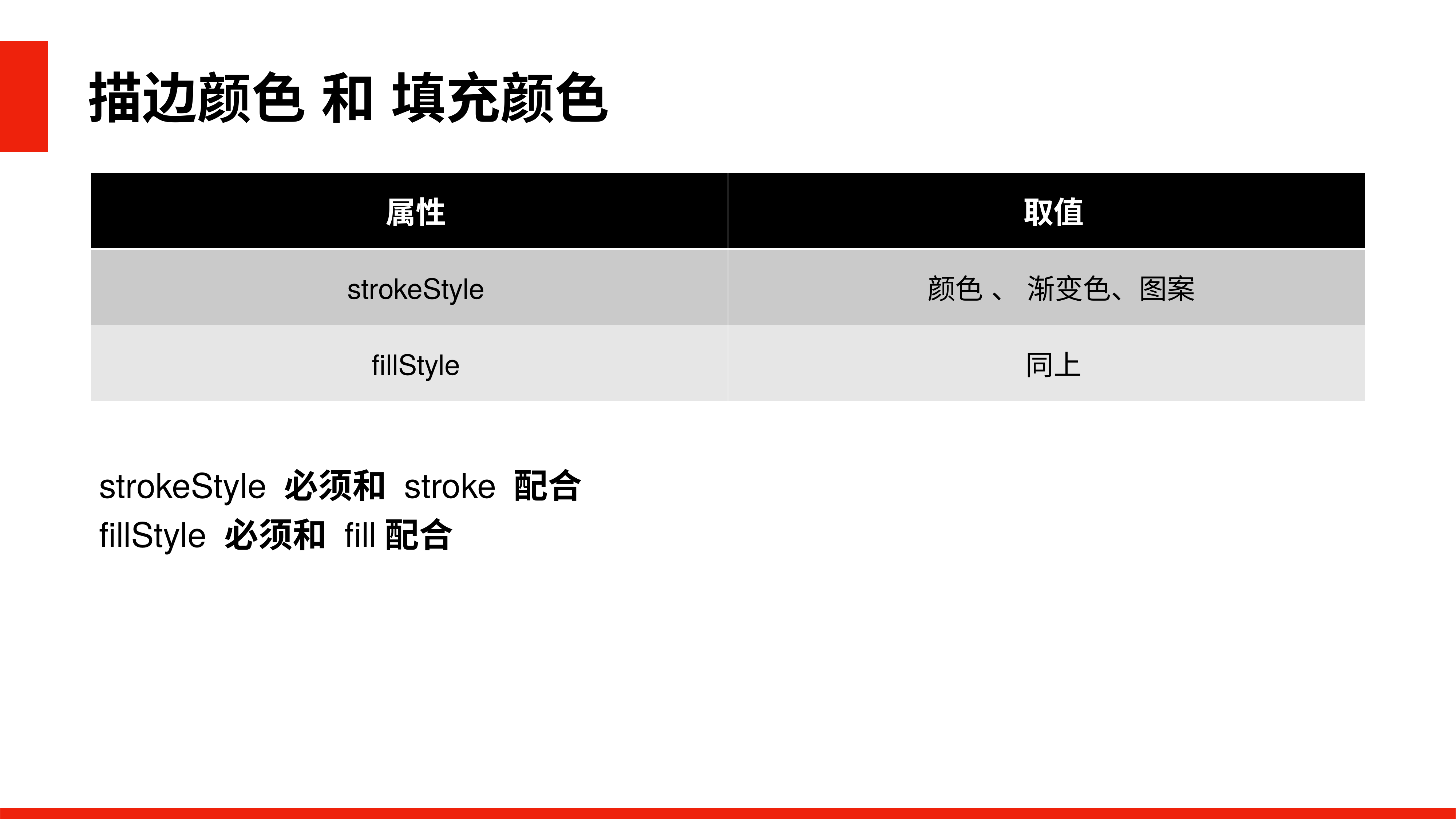

描边颜色 和 填充颜色
| 属性 | 取值 |
| --- | --- |
| strokeStyle | 颜色 、 渐变色、图案 |
| fillStyle | 同上 |
strokeStyle 必须和 stroke 配合
fillStyle 必须和 fill配合
16